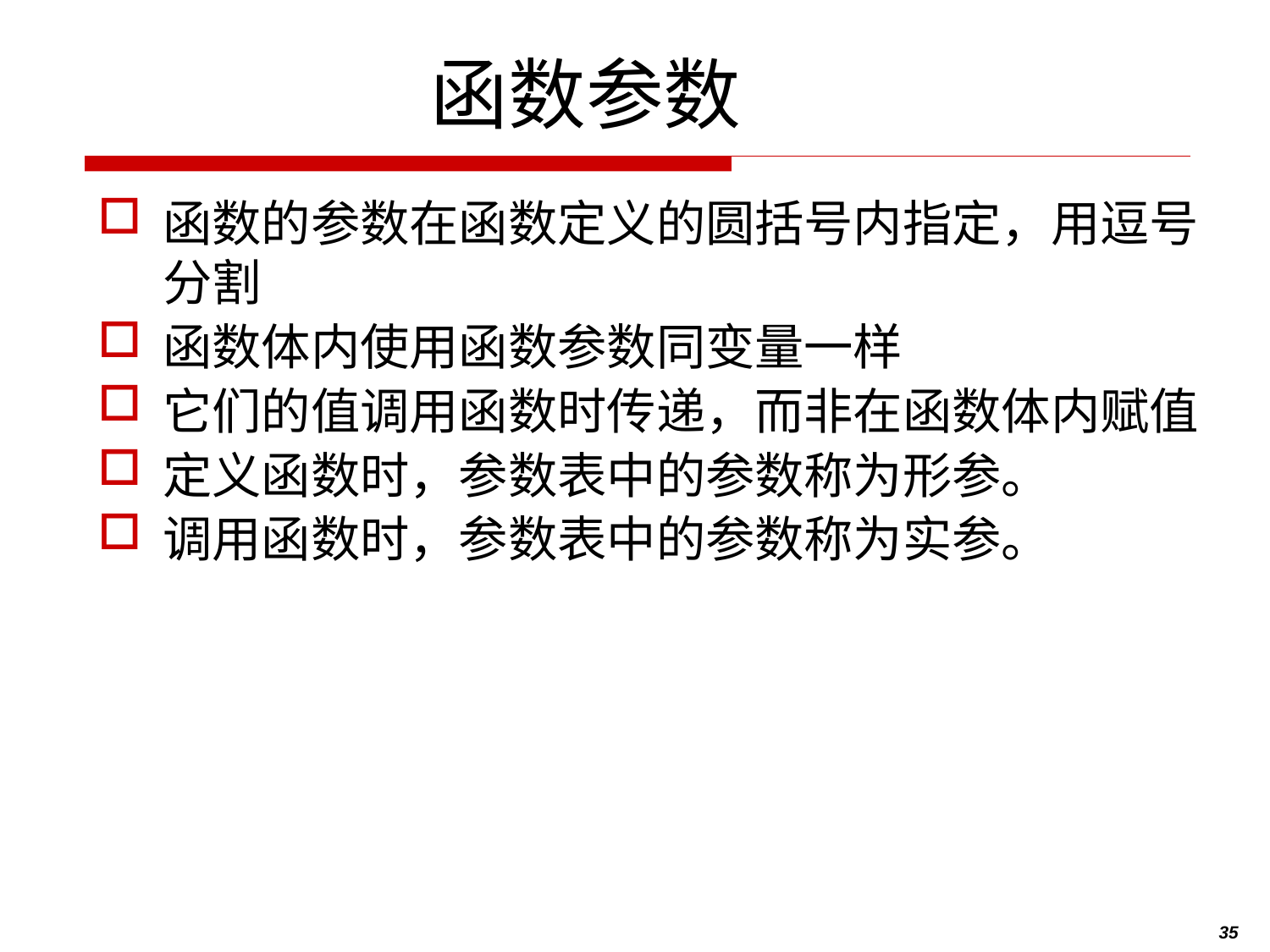

# 函数参数
函数的参数在函数定义的圆括号内指定，用逗号分割
函数体内使用函数参数同变量一样
它们的值调用函数时传递，而非在函数体内赋值
定义函数时，参数表中的参数称为形参。
调用函数时，参数表中的参数称为实参。

35